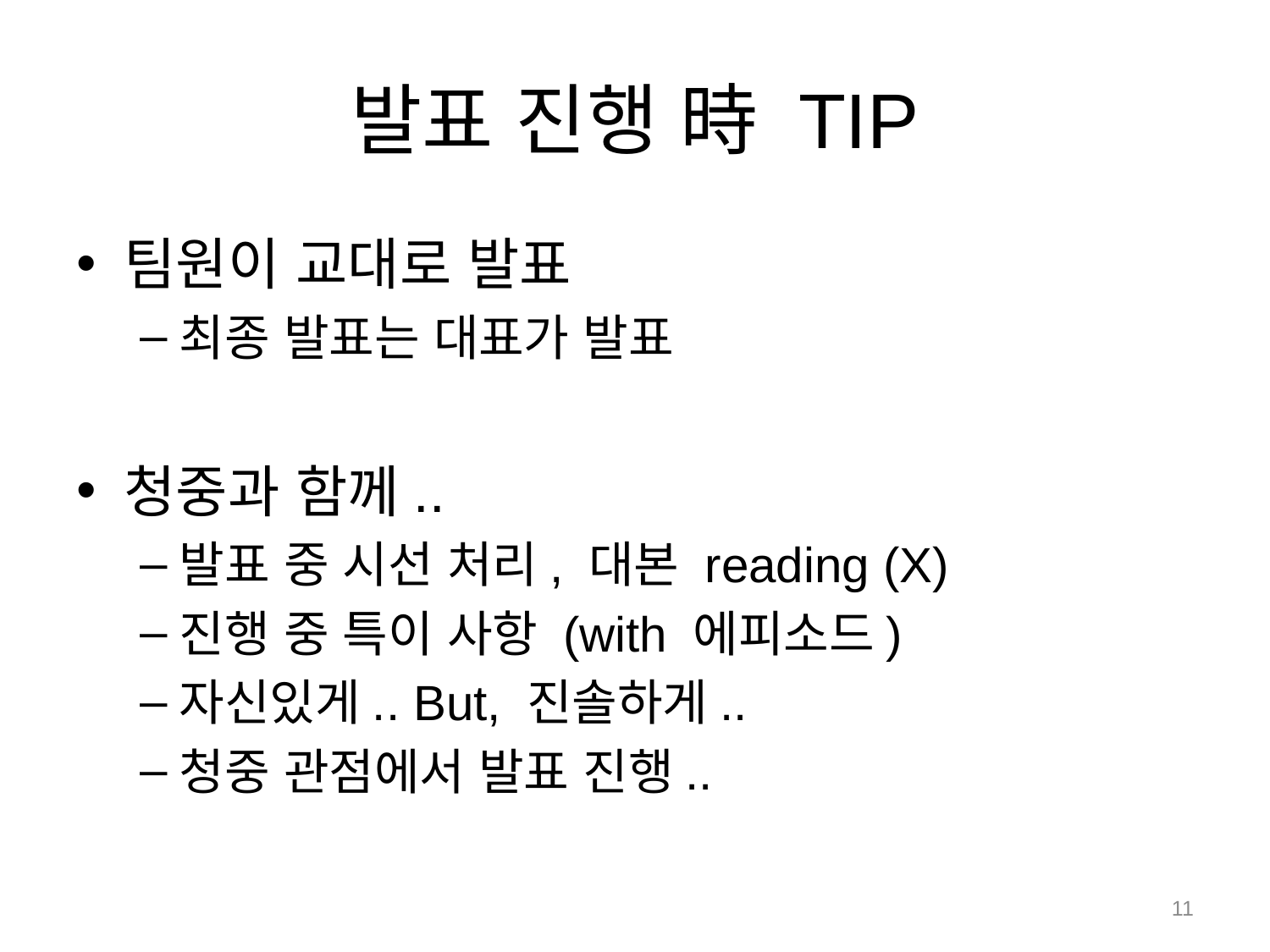

# 발표 진행 時 TIP
팀원이 교대로 발표
최종 발표는 대표가 발표

청중과 함께..
발표 중 시선 처리, 대본 reading (X)
진행 중 특이 사항 (with 에피소드)
자신있게.. But, 진솔하게..
청중 관점에서 발표 진행..

11